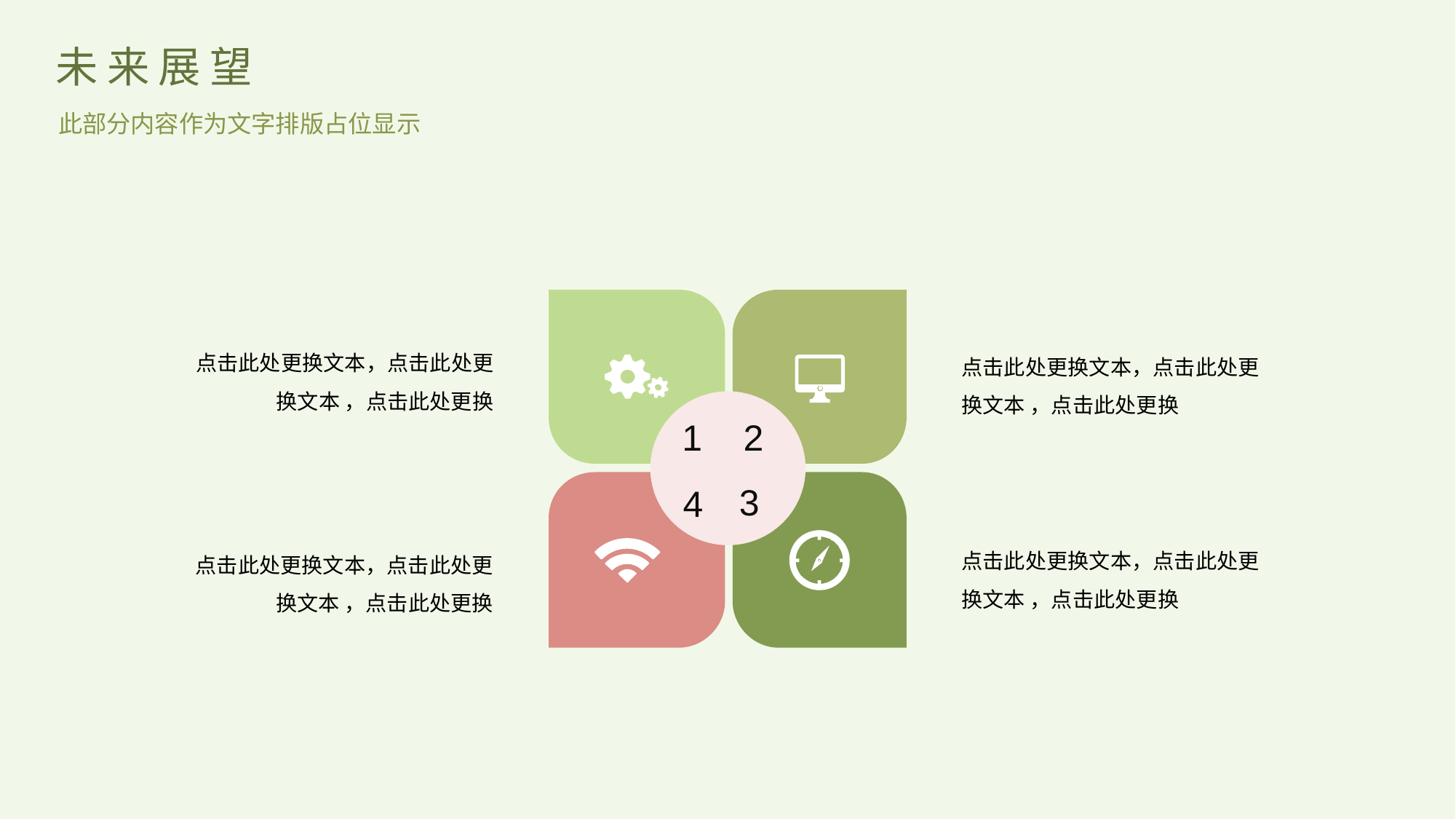

未来展望
此部分内容作为文字排版占位显示

点击此处更换文本，点击此处更换文本 ，点击此处更换
点击此处更换文本，点击此处更换文本 ，点击此处更换

1
2
3
4

点击此处更换文本，点击此处更换文本 ，点击此处更换

点击此处更换文本，点击此处更换文本 ，点击此处更换